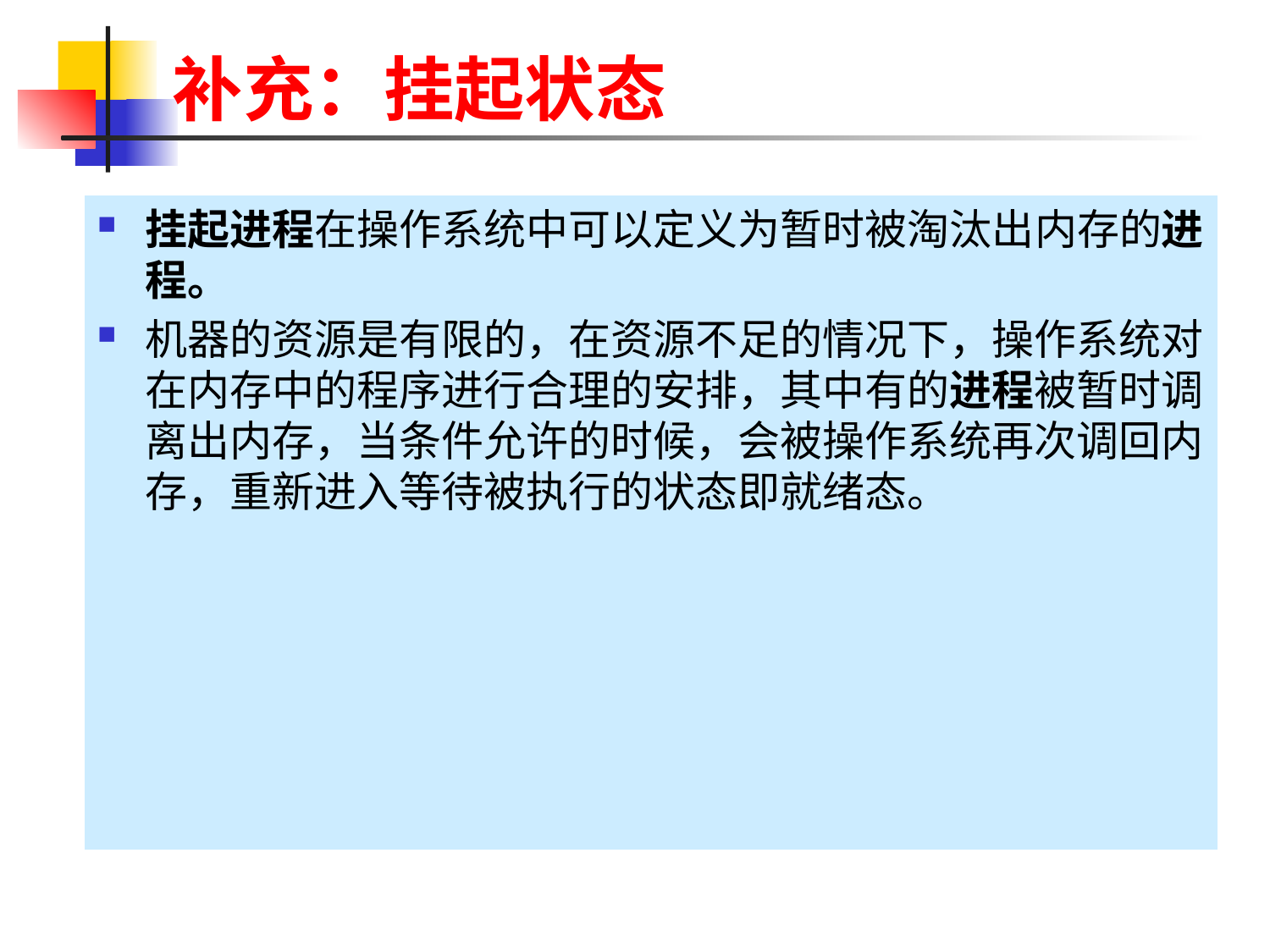

补充：挂起状态

挂起进程在操作系统中可以定义为暂时被淘汰出内存的进程。
机器的资源是有限的，在资源不足的情况下，操作系统对在内存中的程序进行合理的安排，其中有的进程被暂时调离出内存，当条件允许的时候，会被操作系统再次调回内存，重新进入等待被执行的状态即就绪态。